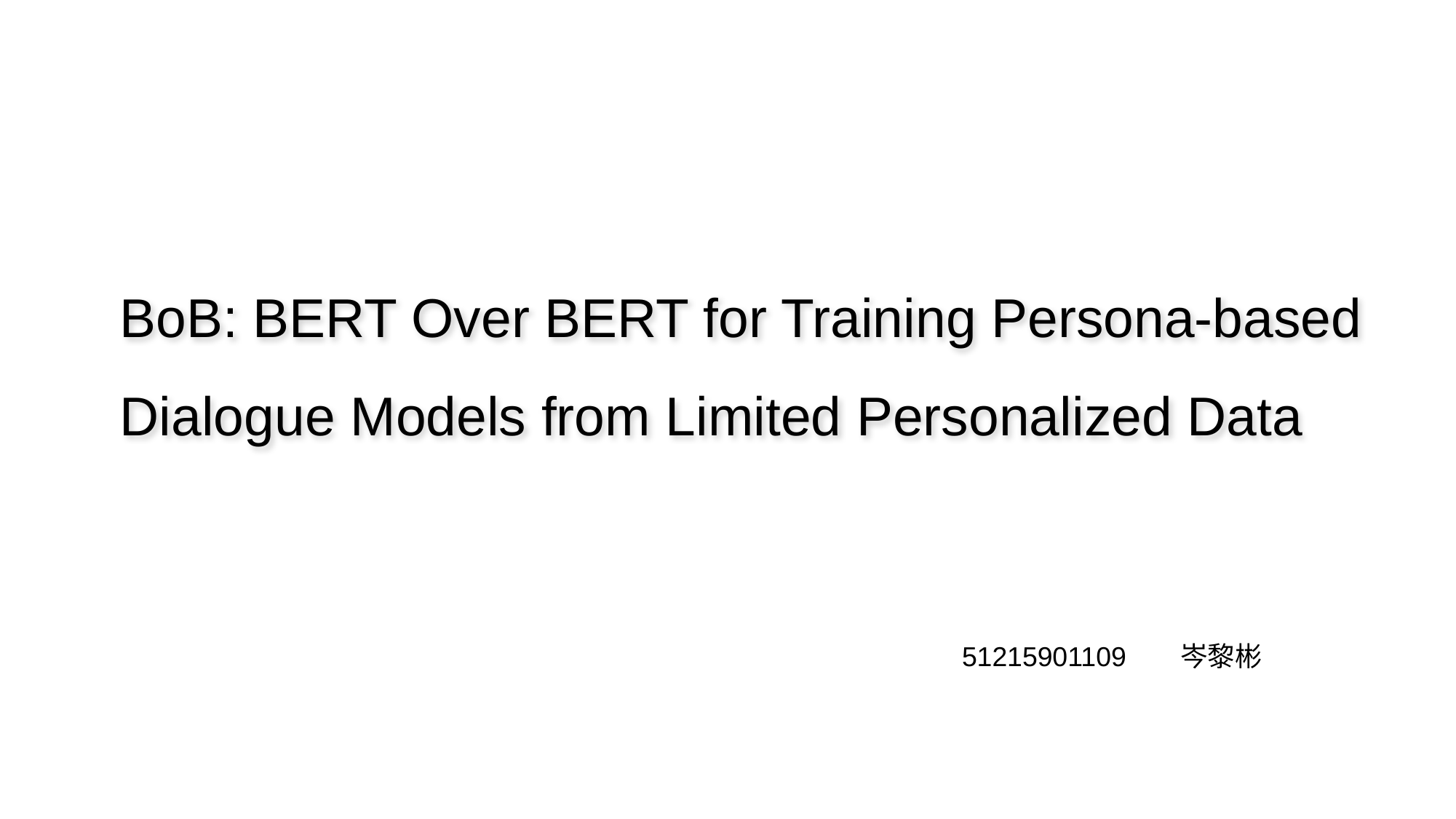

BoB: BERT Over BERT for Training Persona-based Dialogue Models from Limited Personalized Data
51215901109	岑黎彬